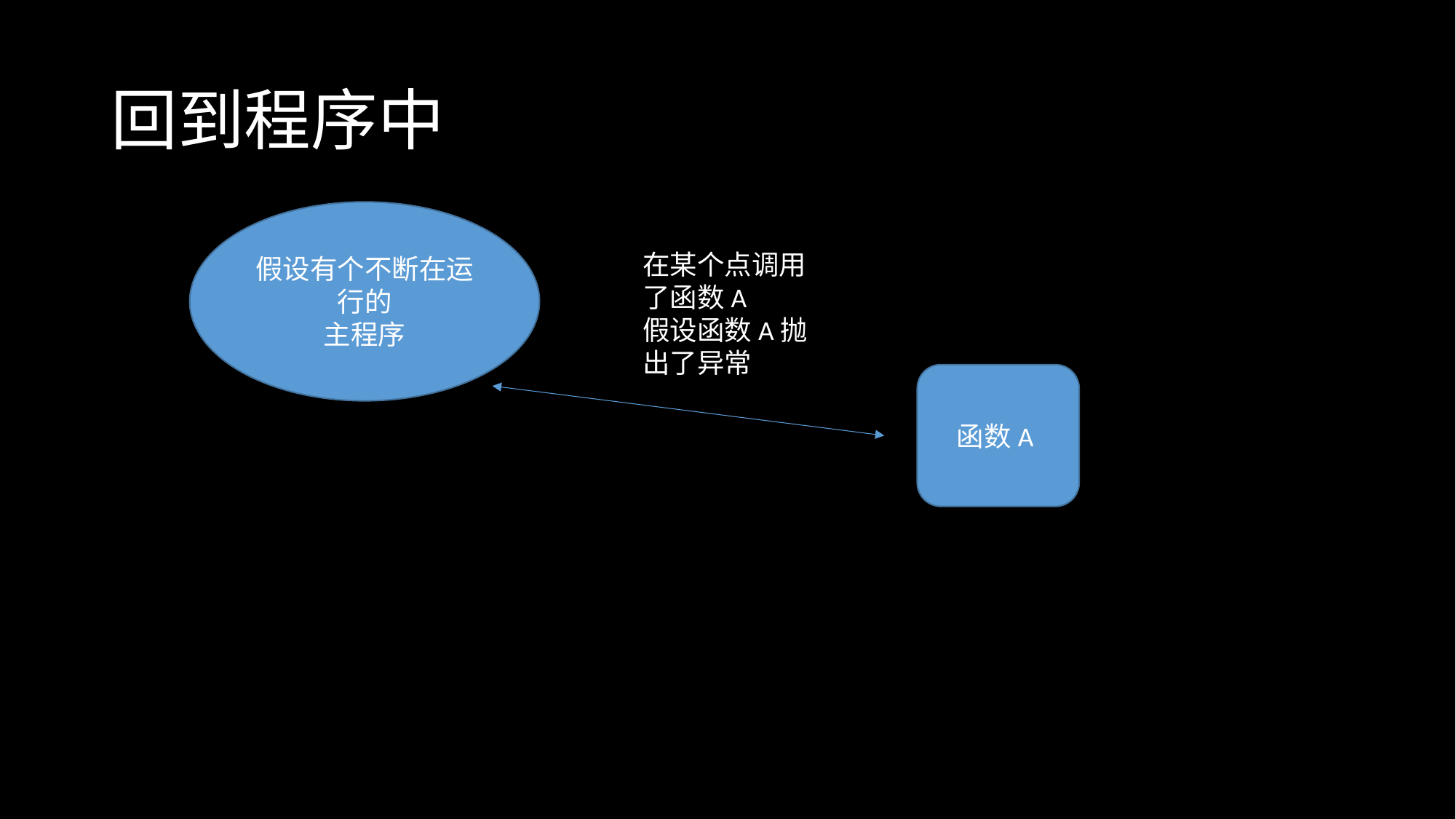

# 回到程序中
假设有个不断在运行的
主程序
在某个点调用了函数A
假设函数A抛出了异常
函数A